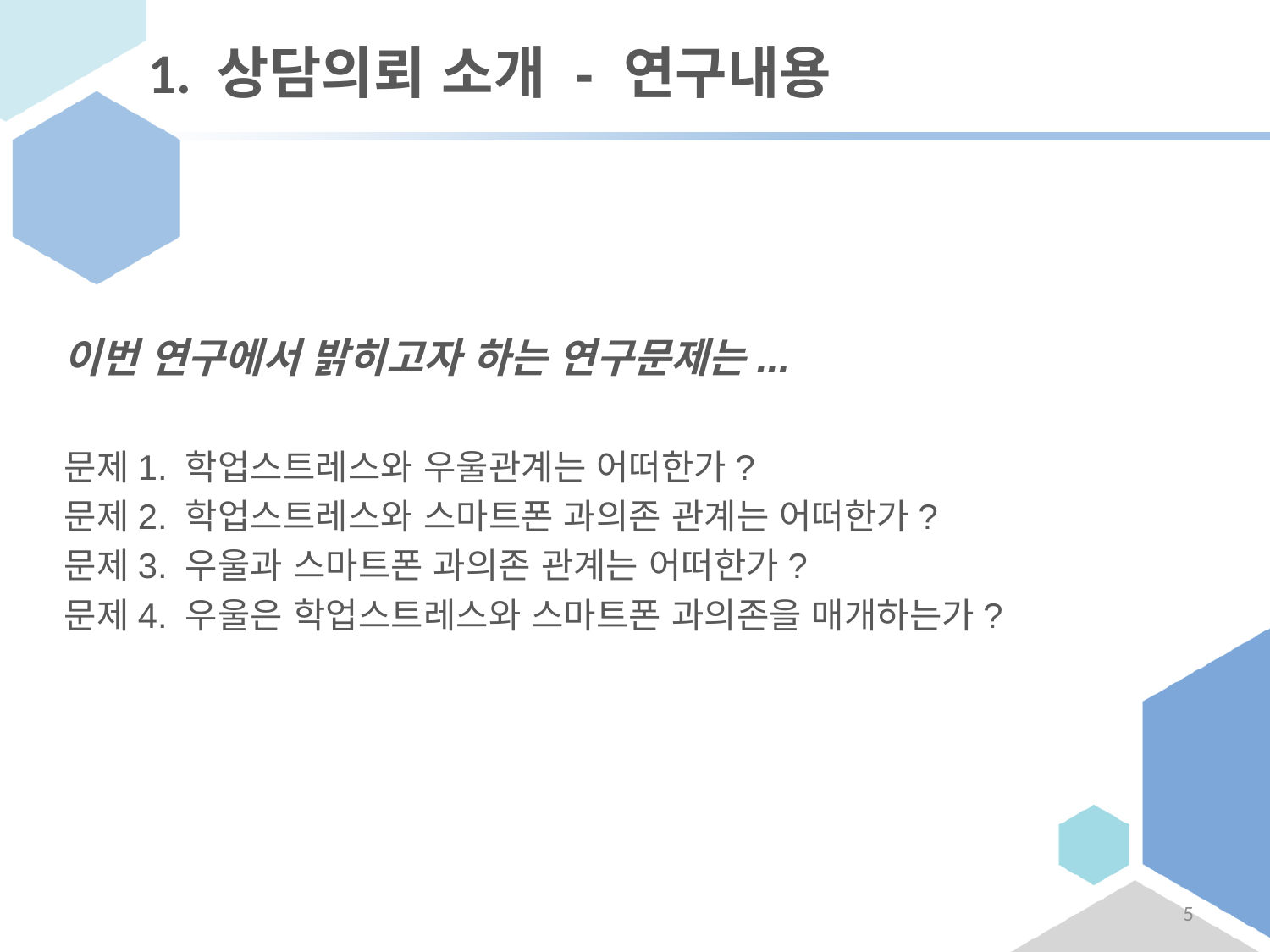

# 1. 상담의뢰 소개 - 연구내용
이번 연구에서 밝히고자 하는 연구문제는...

문제1. 학업스트레스와 우울관계는 어떠한가?
문제2. 학업스트레스와 스마트폰 과의존 관계는 어떠한가?
문제3. 우울과 스마트폰 과의존 관계는 어떠한가?
문제4. 우울은 학업스트레스와 스마트폰 과의존을 매개하는가?
5